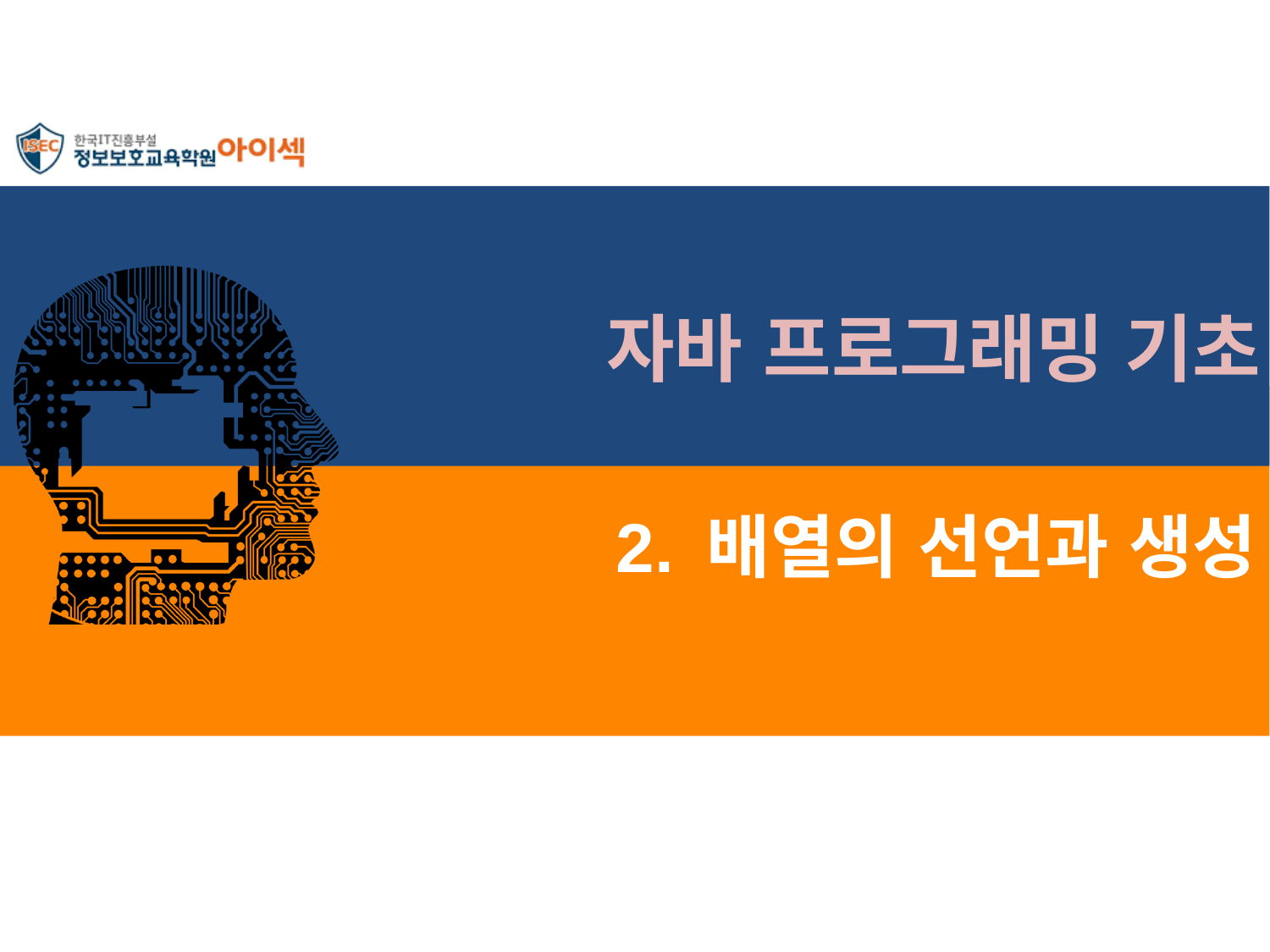

자바 프로그래밍 기초
# 2. 배열의 선언과 생성